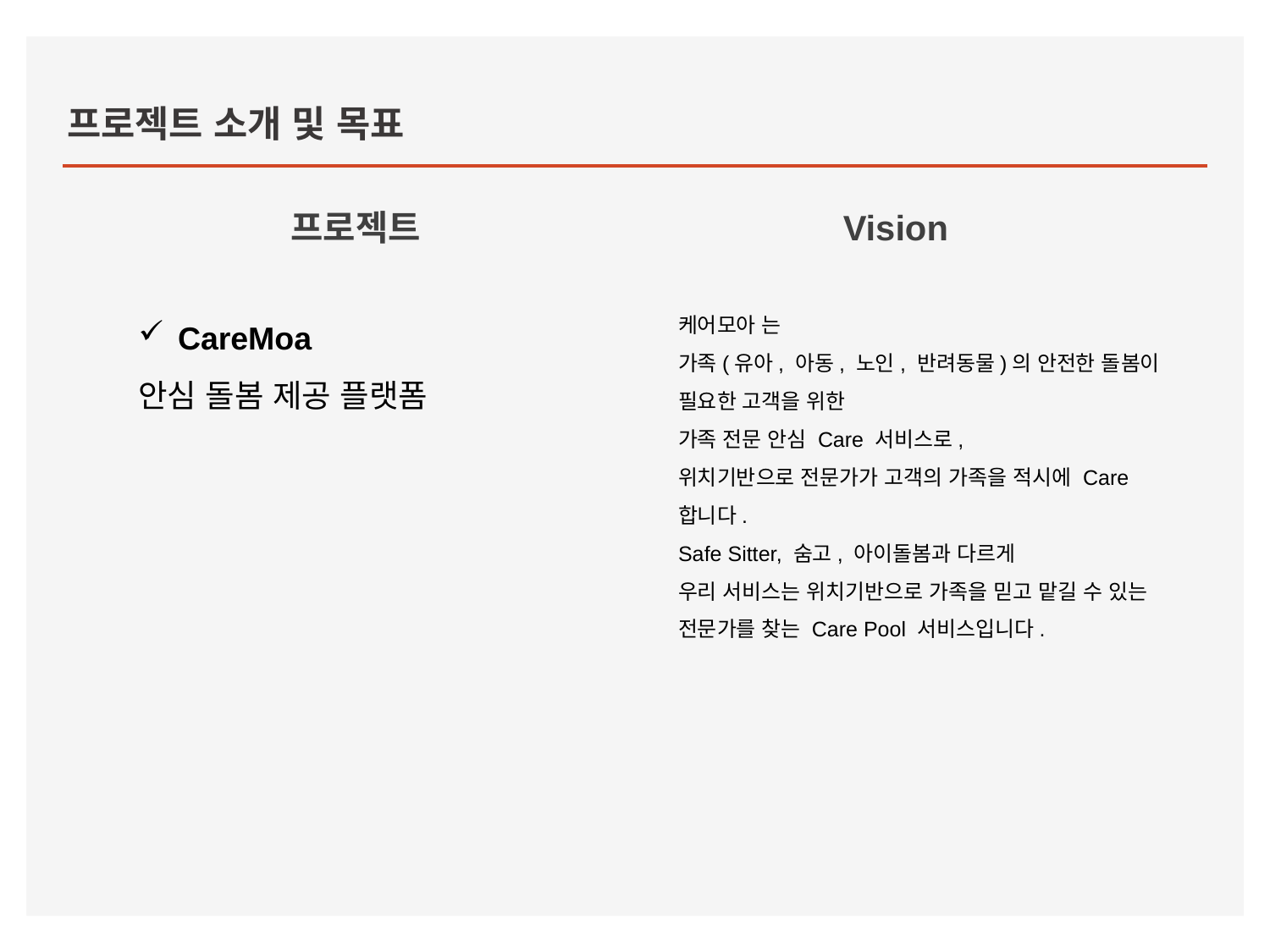

# 프로젝트 소개 및 목표
프로젝트
Vision
CareMoa
안심 돌봄 제공 플랫폼
케어모아 는
가족(유아, 아동, 노인, 반려동물)의 안전한 돌봄이 필요한 고객을 위한
가족 전문 안심 Care 서비스로,
위치기반으로 전문가가 고객의 가족을 적시에 Care합니다.
Safe Sitter, 숨고, 아이돌봄과 다르게
우리 서비스는 위치기반으로 가족을 믿고 맡길 수 있는 전문가를 찾는 Care Pool 서비스입니다.